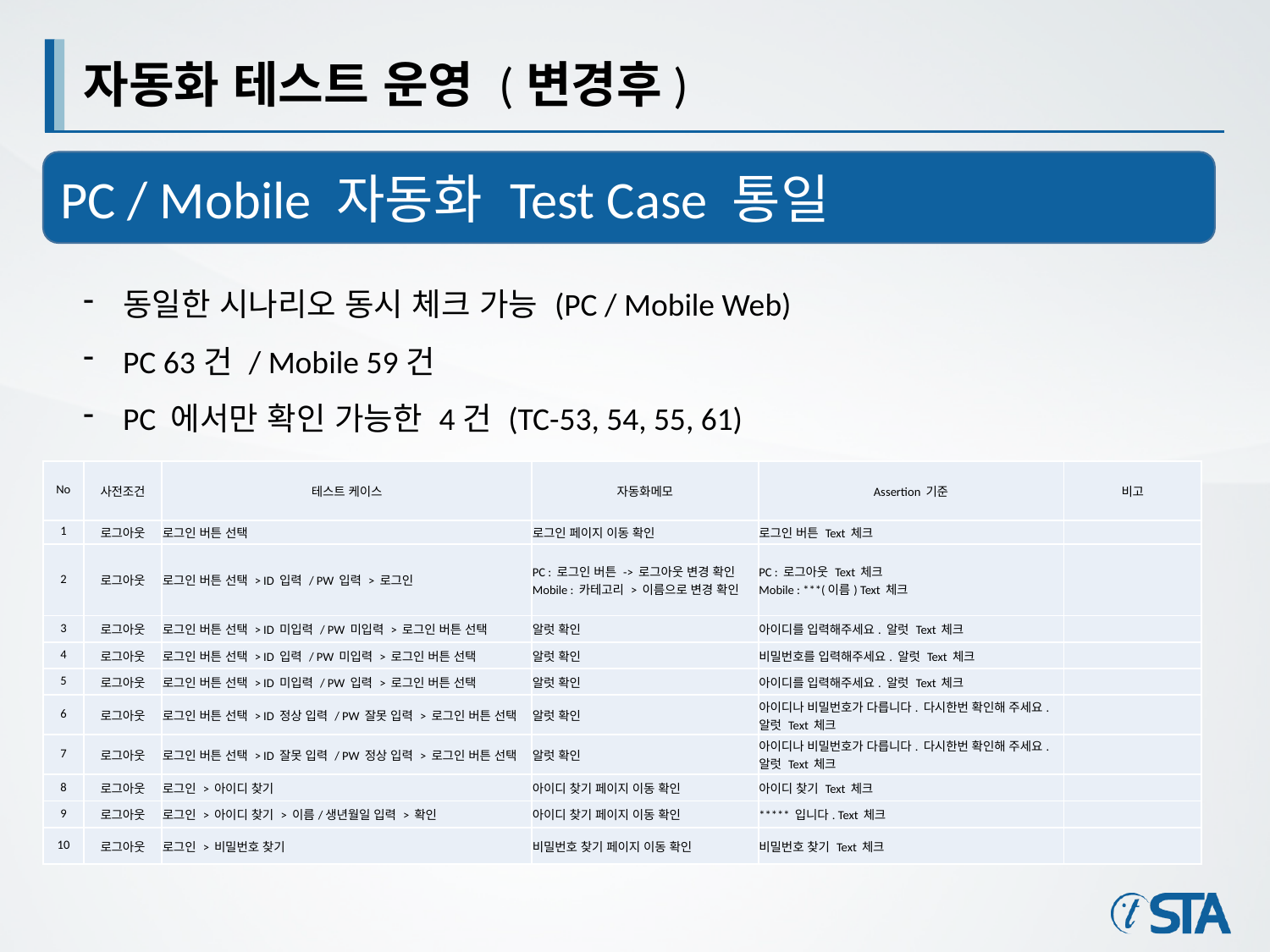

# 자동화 테스트 운영 (변경후)
PC / Mobile 자동화 Test Case 통일
동일한 시나리오 동시 체크 가능 (PC / Mobile Web)
PC 63건 / Mobile 59건
PC 에서만 확인 가능한 4건 (TC-53, 54, 55, 61)
| No | 사전조건 | 테스트 케이스 | 자동화메모 | Assertion 기준 | 비고 |
| --- | --- | --- | --- | --- | --- |
| 1 | 로그아웃 | 로그인 버튼 선택 | 로그인 페이지 이동 확인 | 로그인 버튼 Text 체크 |  |
| 2 | 로그아웃 | 로그인 버튼 선택 > ID 입력 / PW 입력 > 로그인 | PC : 로그인 버튼 -> 로그아웃 변경 확인 Mobile : 카테고리 > 이름으로 변경 확인 | PC : 로그아웃 Text 체크 Mobile : \*\*\*(이름) Text 체크 |  |
| 3 | 로그아웃 | 로그인 버튼 선택 > ID 미입력 / PW 미입력 > 로그인 버튼 선택 | 알럿 확인 | 아이디를 입력해주세요. 알럿 Text 체크 |  |
| 4 | 로그아웃 | 로그인 버튼 선택 > ID 입력 / PW 미입력 > 로그인 버튼 선택 | 알럿 확인 | 비밀번호를 입력해주세요. 알럿 Text 체크 |  |
| 5 | 로그아웃 | 로그인 버튼 선택 > ID 미입력 / PW 입력 > 로그인 버튼 선택 | 알럿 확인 | 아이디를 입력해주세요. 알럿 Text 체크 |  |
| 6 | 로그아웃 | 로그인 버튼 선택 > ID 정상 입력 / PW 잘못 입력 > 로그인 버튼 선택 | 알럿 확인 | 아이디나 비밀번호가 다릅니다. 다시한번 확인해 주세요. 알럿 Text 체크 |  |
| 7 | 로그아웃 | 로그인 버튼 선택 > ID 잘못 입력 / PW 정상 입력 > 로그인 버튼 선택 | 알럿 확인 | 아이디나 비밀번호가 다릅니다. 다시한번 확인해 주세요. 알럿 Text 체크 |  |
| 8 | 로그아웃 | 로그인 > 아이디 찾기 | 아이디 찾기 페이지 이동 확인 | 아이디 찾기 Text 체크 |  |
| 9 | 로그아웃 | 로그인 > 아이디 찾기 > 이름/생년월일 입력 > 확인 | 아이디 찾기 페이지 이동 확인 | \*\*\*\*\* 입니다. Text 체크 |  |
| 10 | 로그아웃 | 로그인 > 비밀번호 찾기 | 비밀번호 찾기 페이지 이동 확인 | 비밀번호 찾기 Text 체크 |  |